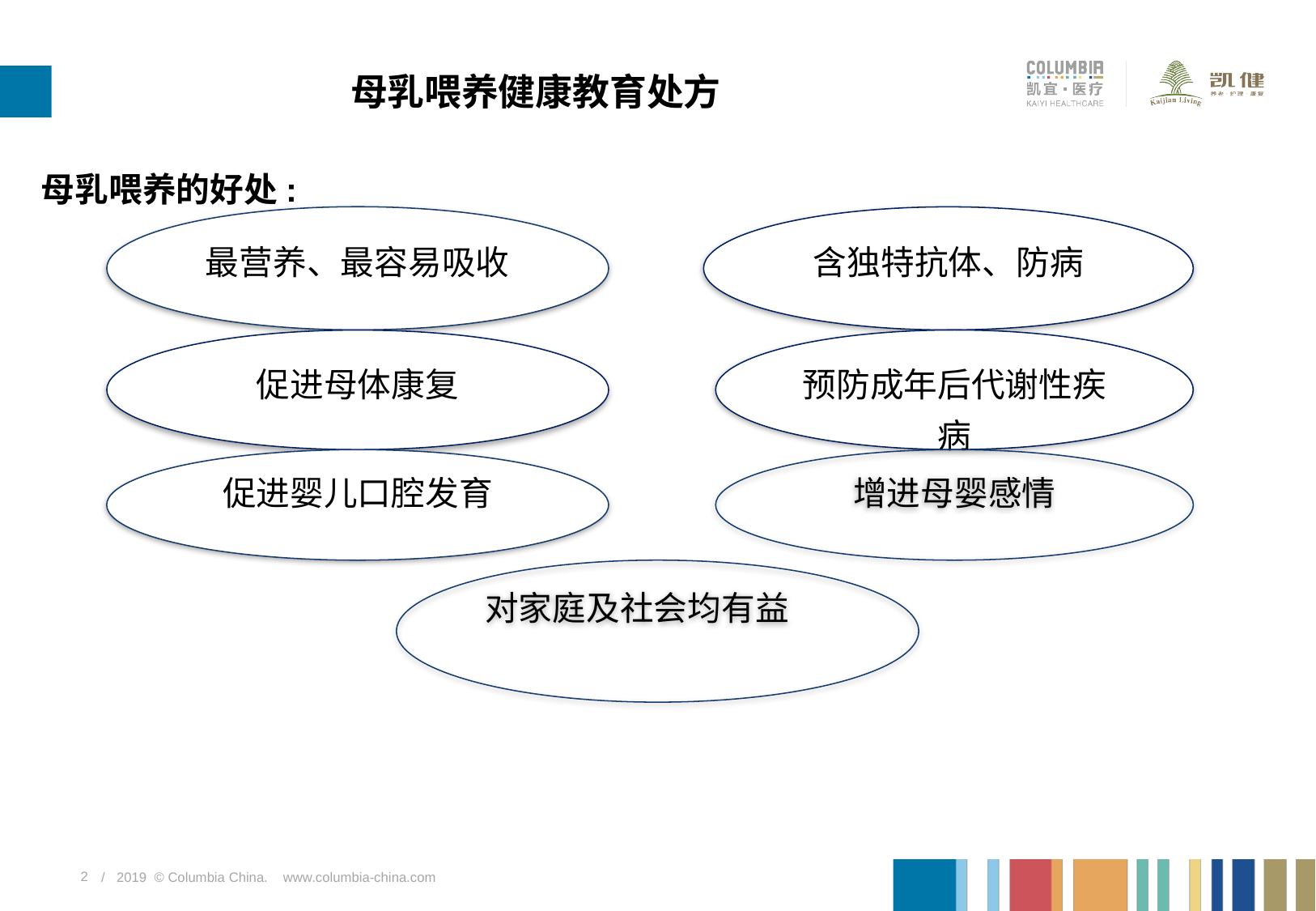

# 母乳喂养健康教育处方
母乳喂养的好处:
最营养、最容易吸收
含独特抗体、防病
预防成年后代谢性疾病
促进母体康复
促进婴儿口腔发育
增进母婴感情
对家庭及社会均有益